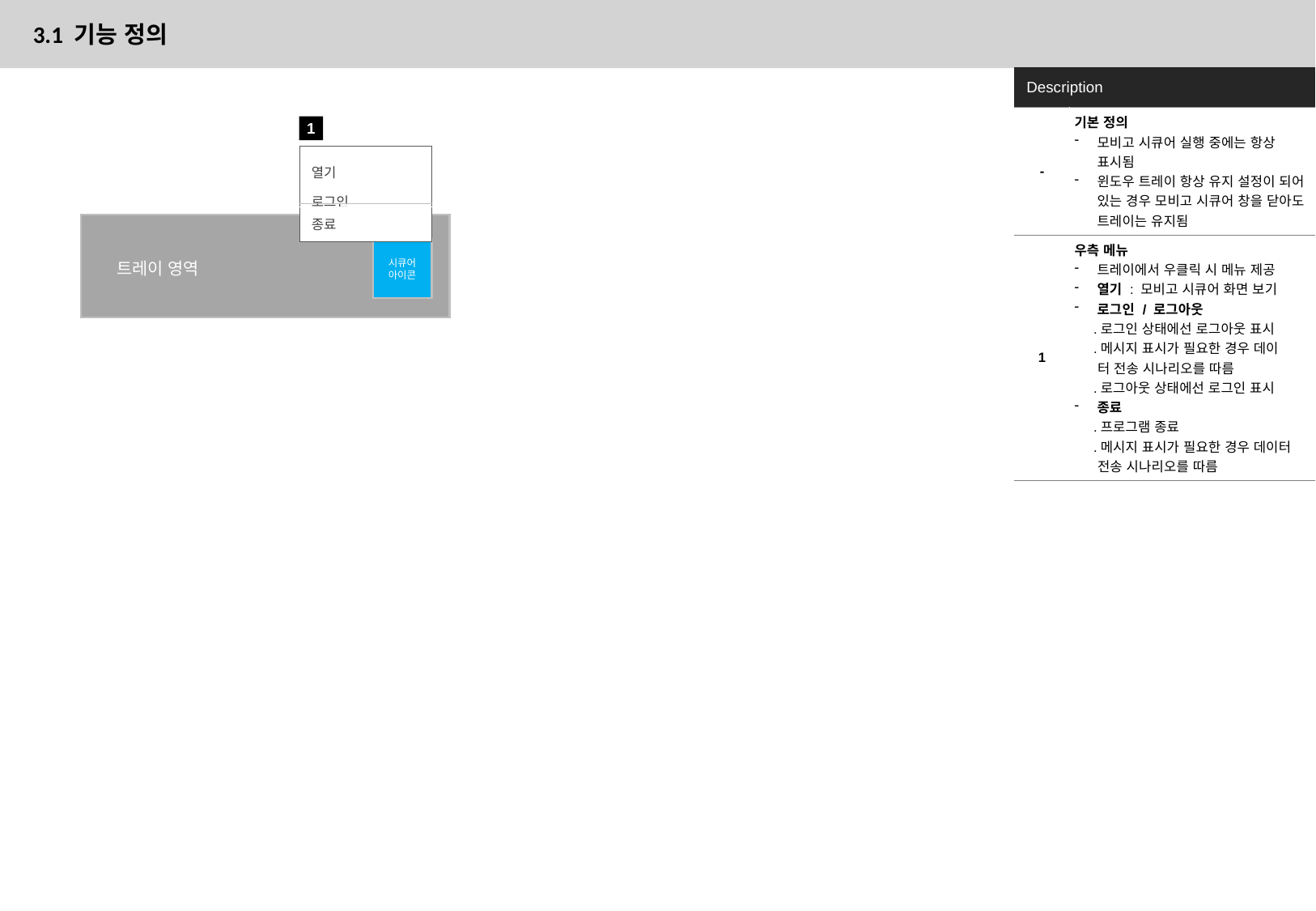

# 3.1 기능 정의
| Description |  |
| --- | --- |
| - | 기본 정의 모비고 시큐어 실행 중에는 항상 표시됨 윈도우 트레이 항상 유지 설정이 되어 있는 경우 모비고 시큐어 창을 닫아도 트레이는 유지됨 |
| 1 | 우측 메뉴 트레이에서 우클릭 시 메뉴 제공 열기 : 모비고 시큐어 화면 보기 로그인 / 로그아웃 .로그인 상태에선 로그아웃 표시 .메시지 표시가 필요한 경우 데이 터 전송 시나리오를 따름 .로그아웃 상태에선 로그인 표시 종료 .프로그램 종료 .메시지 표시가 필요한 경우 데이터 전송 시나리오를 따름 |
1
| 열기 로그인 |
| --- |
| 종료 |

시큐어
아이콘
트레이 영역